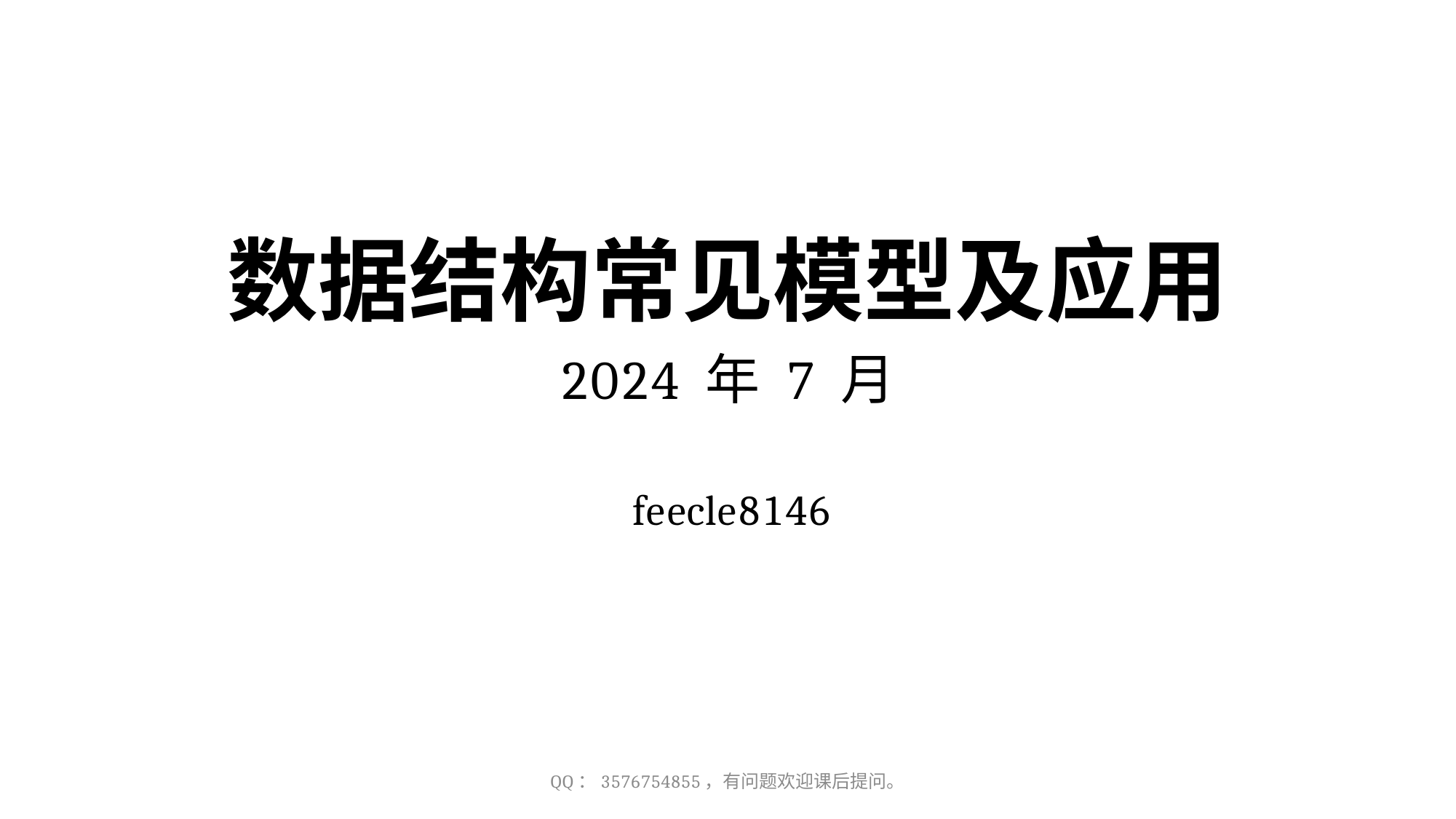

数据结构常见模型及应用
2024 年 7 月
feecle8146
QQ：3576754855，有问题欢迎课后提问。